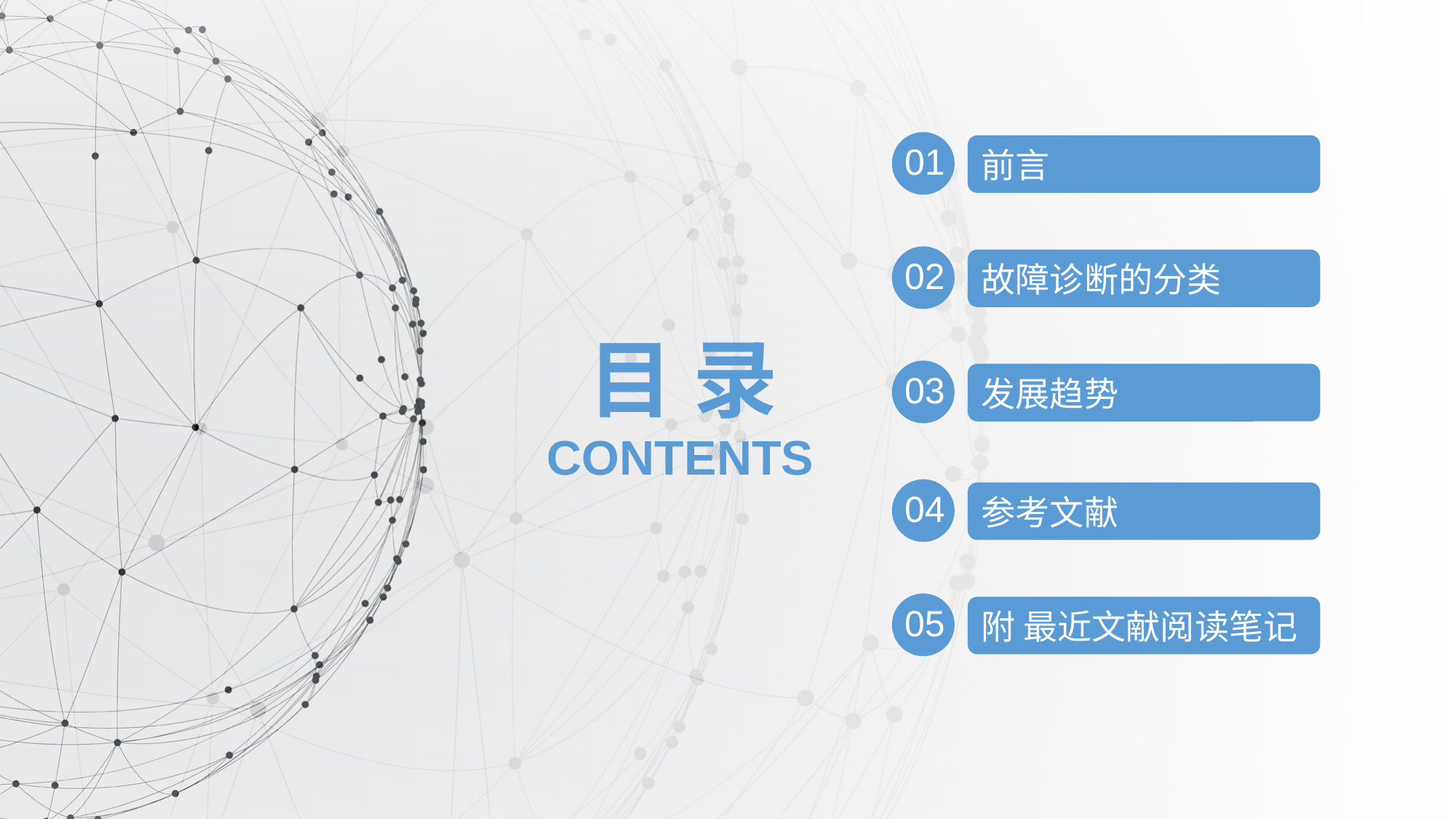

01
前言

02
故障诊断的分类
目 录

03
发展趋势
CONTENTS

04
参考文献

05
附 最近文献阅读笔记